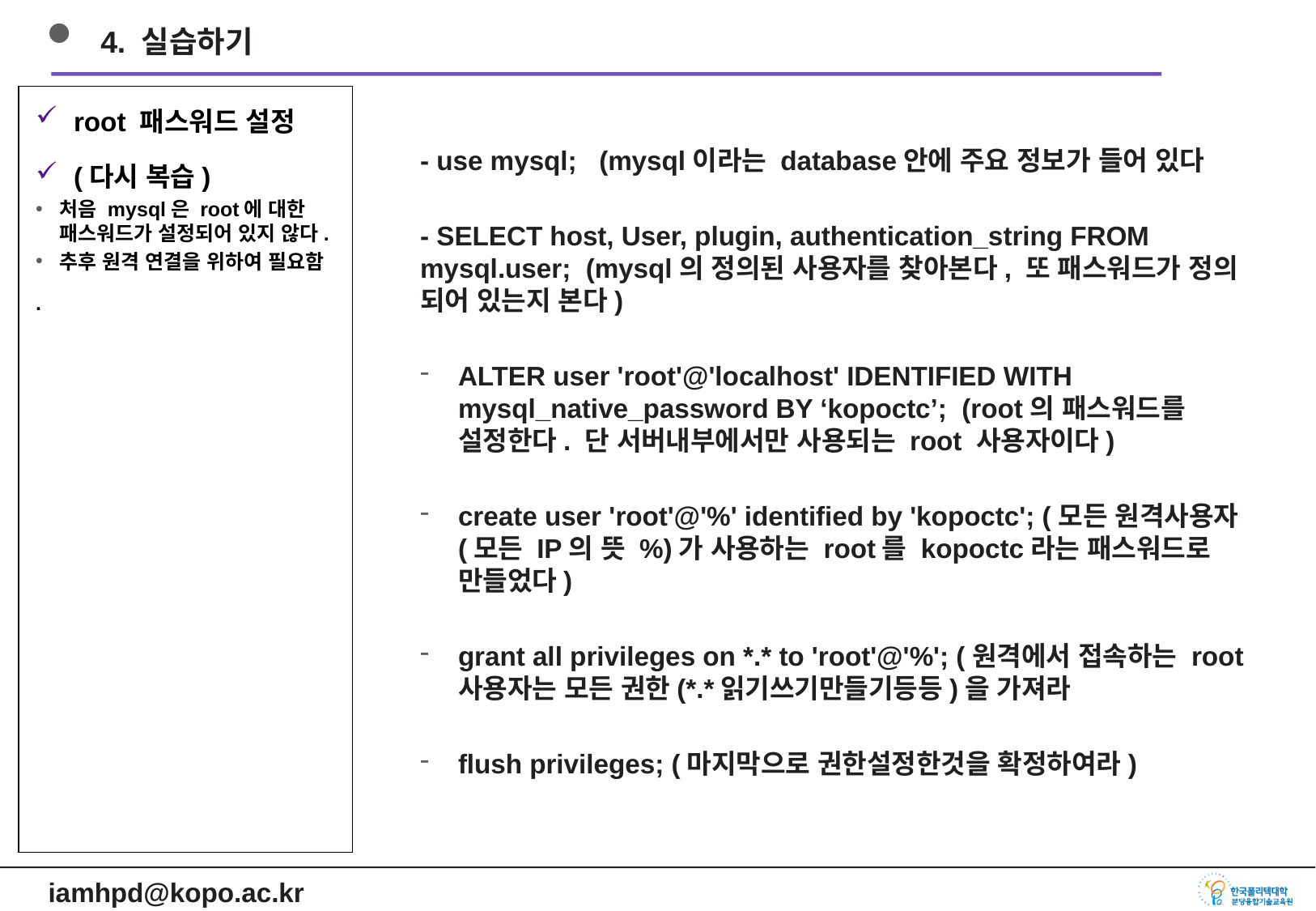

4. 실습하기
root 패스워드 설정
(다시 복습)
처음 mysql은 root에 대한 패스워드가 설정되어 있지 않다.
추후 원격 연결을 위하여 필요함
.
- use mysql;   (mysql이라는 database안에 주요 정보가 들어 있다

- SELECT host, User, plugin, authentication_string FROM mysql.user;  (mysql의 정의된 사용자를 찾아본다, 또 패스워드가 정의 되어 있는지 본다)

ALTER user 'root'@'localhost' IDENTIFIED WITH mysql_native_password BY ‘kopoctc’;  (root의 패스워드를 설정한다. 단 서버내부에서만 사용되는 root 사용자이다)

create user 'root'@'%' identified by 'kopoctc'; (모든 원격사용자(모든 IP의 뜻 %)가 사용하는 root를 kopoctc라는 패스워드로 만들었다)

grant all privileges on *.* to 'root'@'%'; (원격에서 접속하는 root사용자는 모든 권한(*.*읽기쓰기만들기등등)을 가져라

flush privileges; (마지막으로 권한설정한것을 확정하여라)